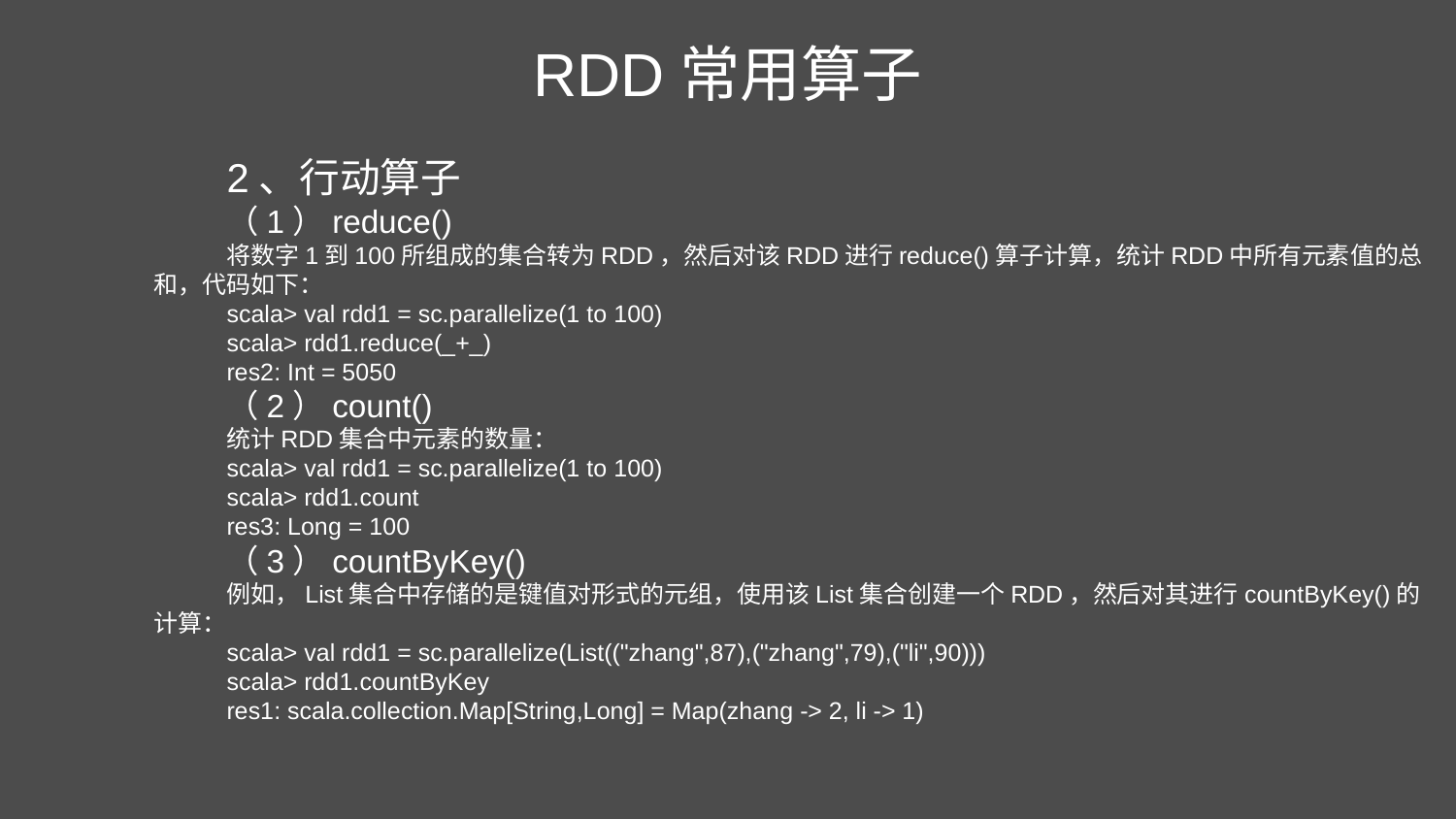

RDD常用算子

2、行动算子
（1）reduce()
将数字1到100所组成的集合转为RDD，然后对该RDD进行reduce()算子计算，统计RDD中所有元素值的总和，代码如下：
scala> val rdd1 = sc.parallelize(1 to 100)
scala> rdd1.reduce(_+_)
res2: Int = 5050
（2）count()
统计RDD集合中元素的数量：
scala> val rdd1 = sc.parallelize(1 to 100)
scala> rdd1.count
res3: Long = 100
（3）countByKey()
例如，List集合中存储的是键值对形式的元组，使用该List集合创建一个RDD，然后对其进行countByKey()的计算：
scala> val rdd1 = sc.parallelize(List(("zhang",87),("zhang",79),("li",90)))
scala> rdd1.countByKey
res1: scala.collection.Map[String,Long] = Map(zhang -> 2, li -> 1)